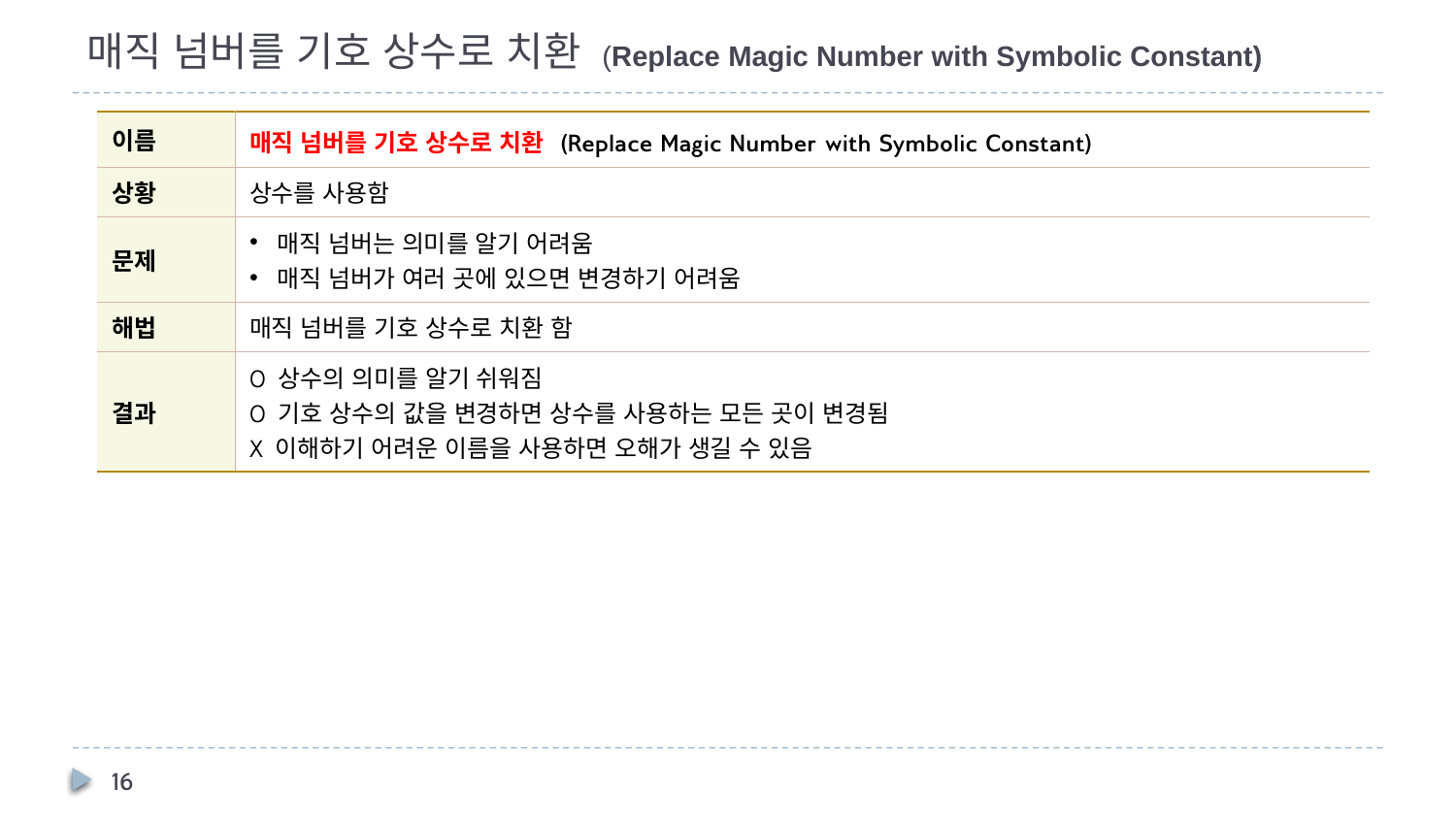

# 매직 넘버를 기호 상수로 치환 (Replace Magic Number with Symbolic Constant)
| 이름 | 매직 넘버를 기호 상수로 치환 (Replace Magic Number with Symbolic Constant) |
| --- | --- |
| 상황 | 상수를 사용함 |
| 문제 | 매직 넘버는 의미를 알기 어려움 매직 넘버가 여러 곳에 있으면 변경하기 어려움 |
| 해법 | 매직 넘버를 기호 상수로 치환 함 |
| 결과 | O 상수의 의미를 알기 쉬워짐 O 기호 상수의 값을 변경하면 상수를 사용하는 모든 곳이 변경됨 X 이해하기 어려운 이름을 사용하면 오해가 생길 수 있음 |
16